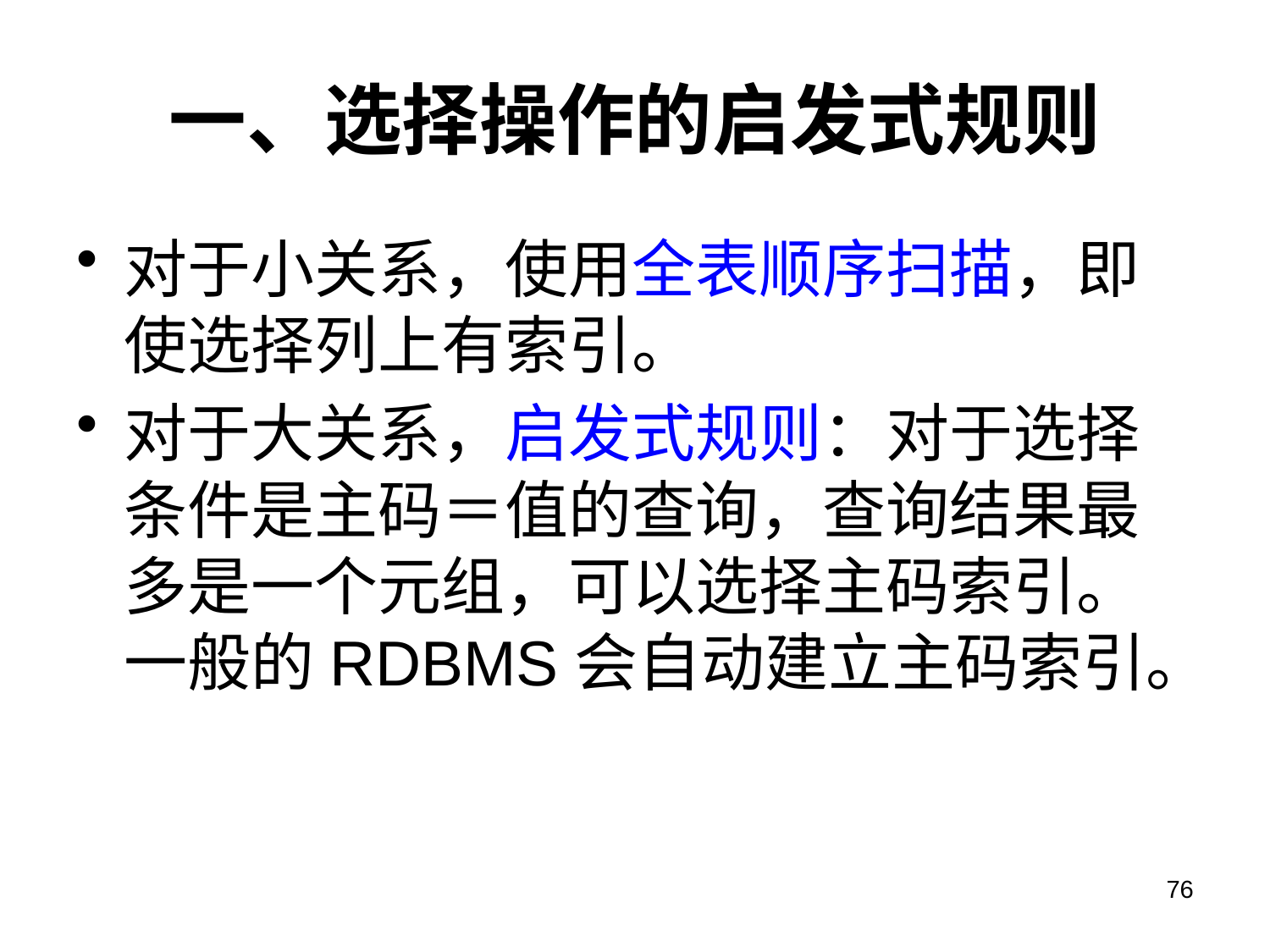

# 一、选择操作的启发式规则
对于小关系，使用全表顺序扫描，即使选择列上有索引。
对于大关系，启发式规则：对于选择条件是主码＝值的查询，查询结果最多是一个元组，可以选择主码索引。一般的RDBMS会自动建立主码索引。

76